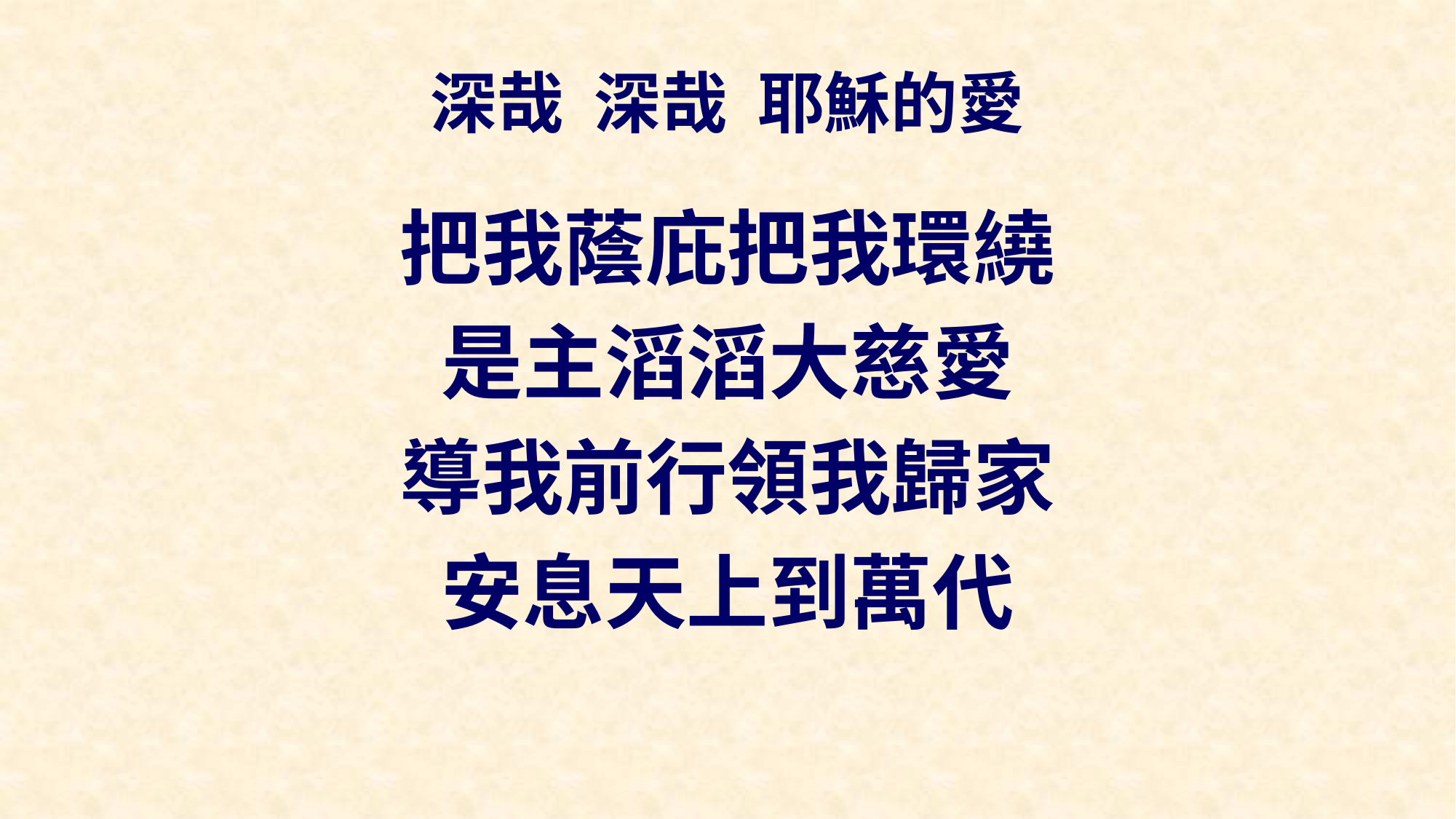

# 深哉  深哉  耶穌的愛
把我蔭庇把我環繞
是主滔滔大慈愛
導我前行領我歸家
安息天上到萬代